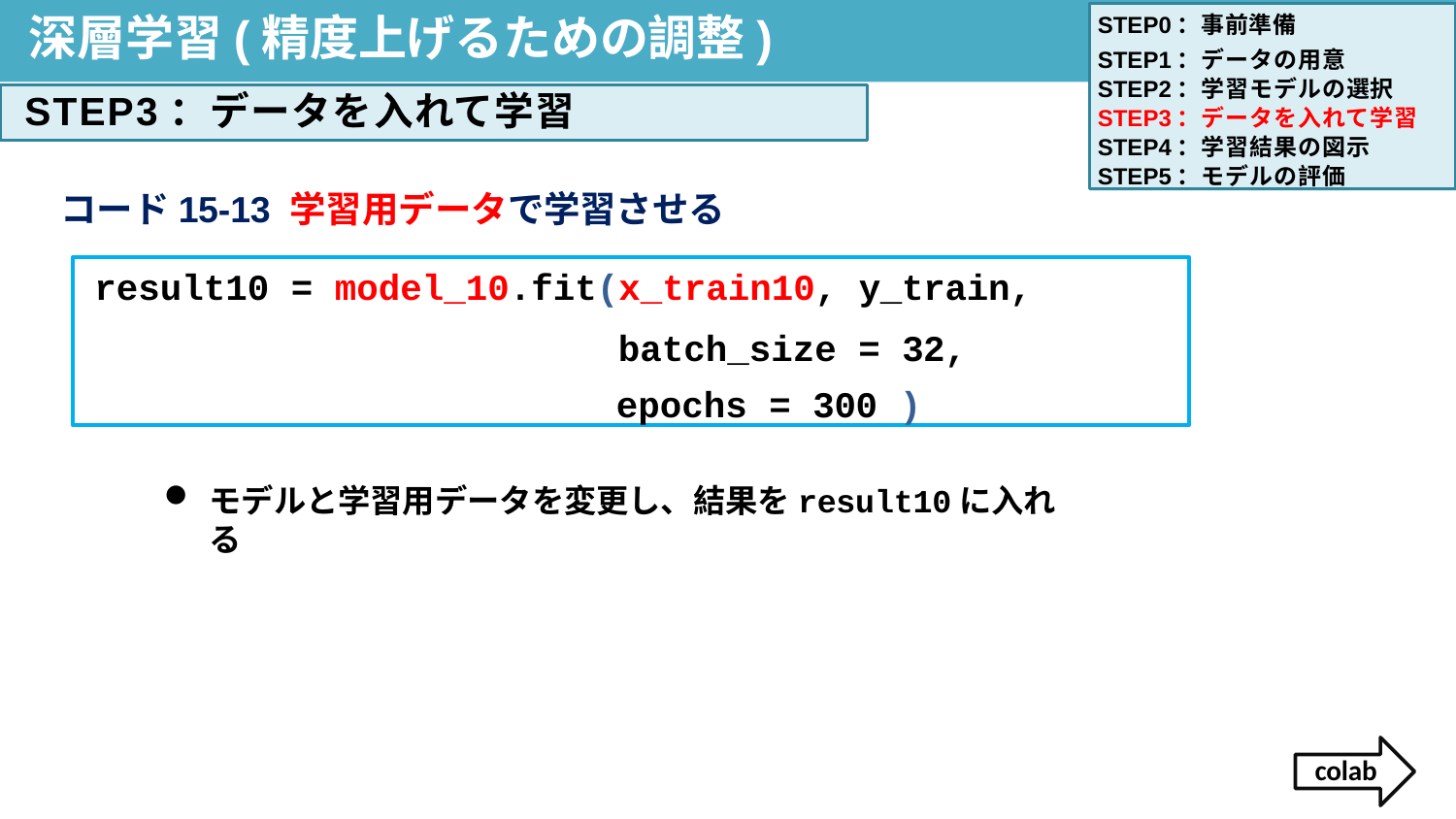

STEP0：事前準備
STEP1：データの用意 STEP2：学習モデルの選択 STEP3：データを入れて学習 STEP4：学習結果の図示 STEP5：モデルの評価
# 深層学習(精度上げるための調整)

STEP3：データを入れて学習
コード15-13 学習⽤データで学習させる
result10 = model_10.fit(x_train10, y_train,
batch_size = 32, epochs = 300 )
モデルと学習⽤データを変更し、結果をresult10に⼊れる

colab